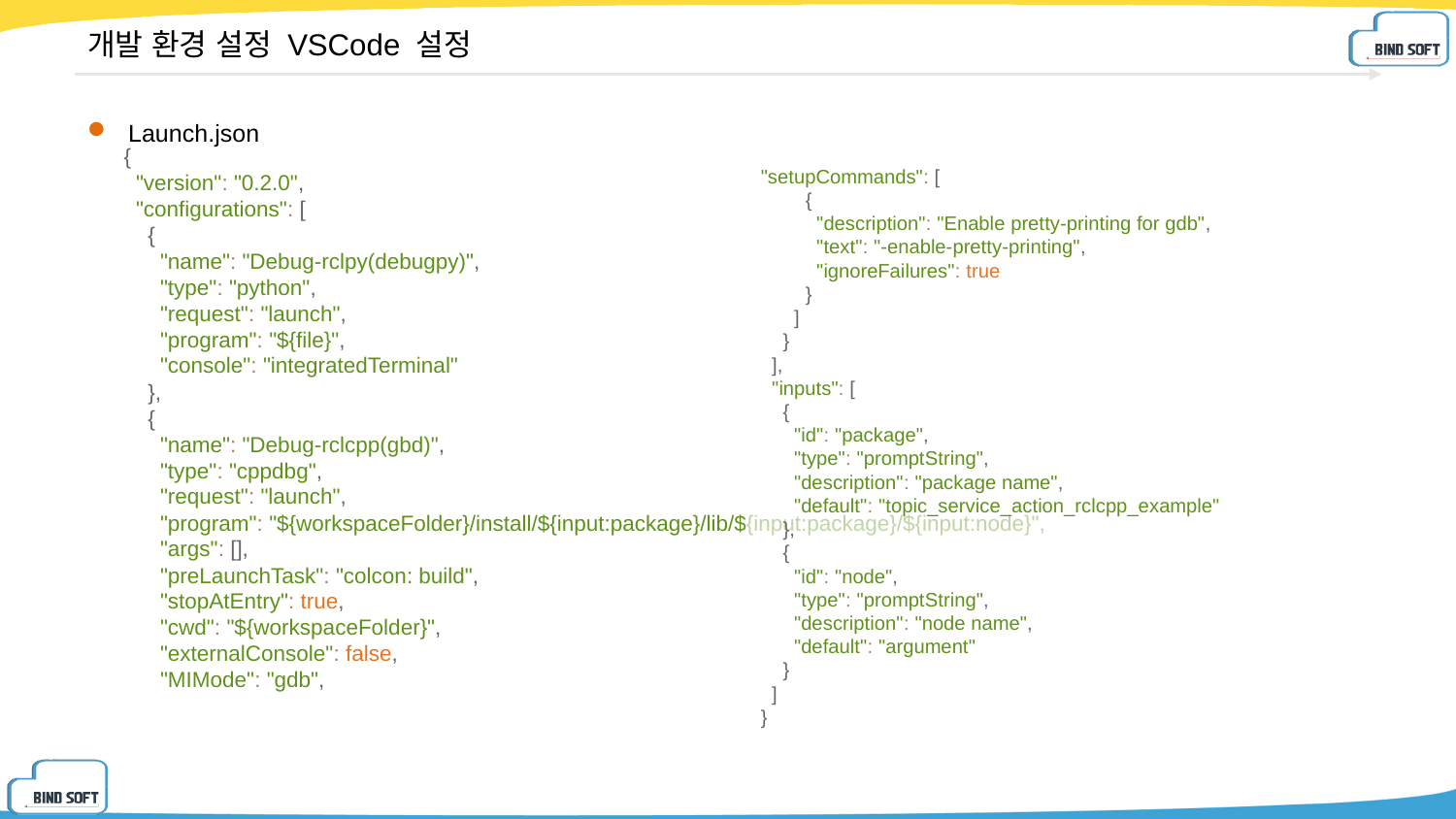

# 개발 환경 설정 VSCode 설정
Launch.json
{
  "version": "0.2.0",
  "configurations": [
    {
      "name": "Debug-rclpy(debugpy)",
      "type": "python",
      "request": "launch",
      "program": "${file}",
      "console": "integratedTerminal"
    },
    {
      "name": "Debug-rclcpp(gbd)",
      "type": "cppdbg",
      "request": "launch",
      "program": "${workspaceFolder}/install/${input:package}/lib/${input:package}/${input:node}",
      "args": [],
      "preLaunchTask": "colcon: build",
      "stopAtEntry": true,
      "cwd": "${workspaceFolder}",
      "externalConsole": false,
      "MIMode": "gdb",

"setupCommands": [
        {
          "description": "Enable pretty-printing for gdb",
          "text": "-enable-pretty-printing",
          "ignoreFailures": true
        }
      ]
    }
  ],
  "inputs": [
    {
      "id": "package",
      "type": "promptString",
      "description": "package name",
      "default": "topic_service_action_rclcpp_example"
    },
    {
      "id": "node",
      "type": "promptString",
      "description": "node name",
      "default": "argument"
    }
  ]
}